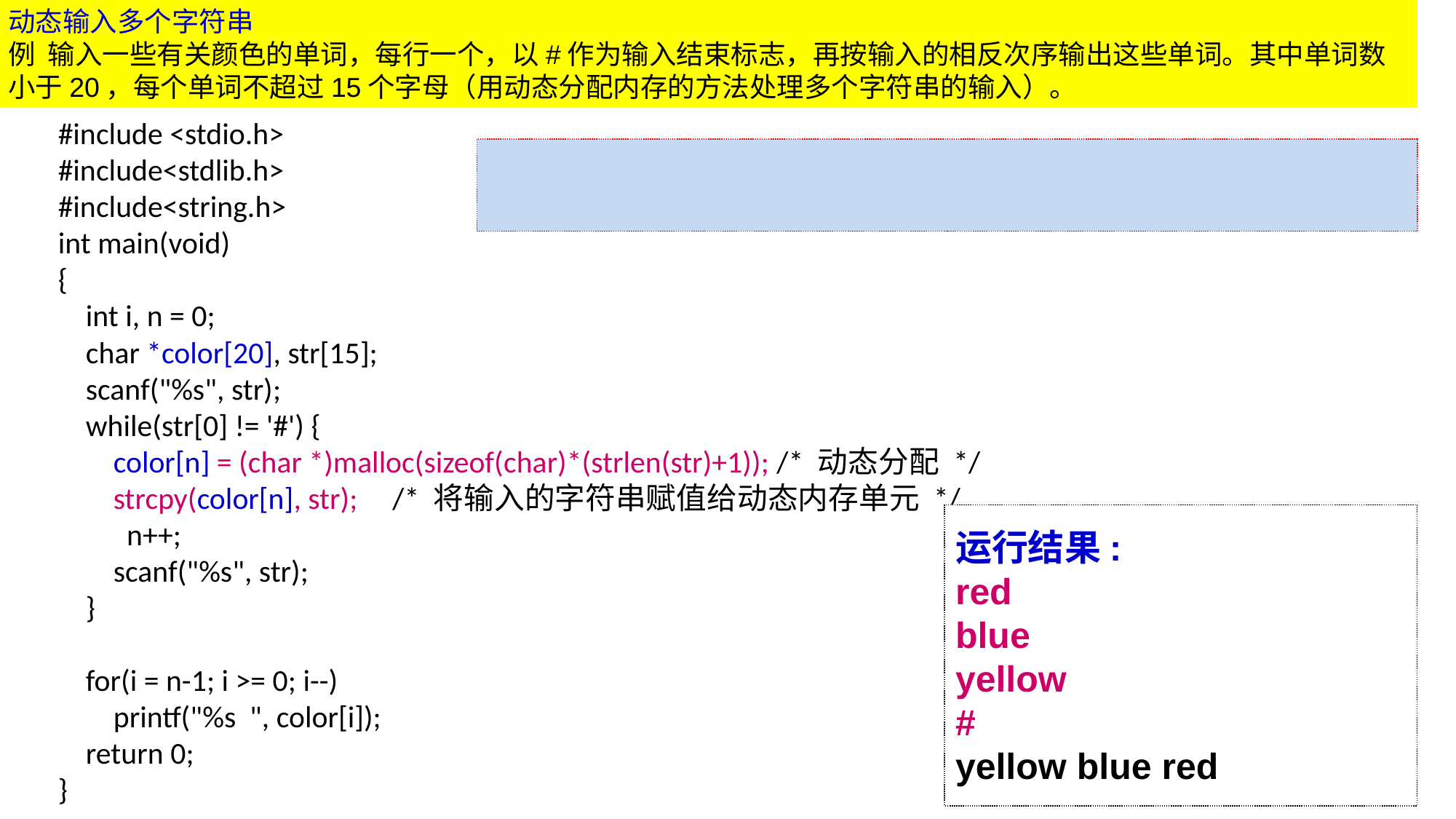

动态输入多个字符串
例  输入一些有关颜色的单词，每行一个，以#作为输入结束标志，再按输入的相反次序输出这些单词。其中单词数小于20，每个单词不超过15个字母（用动态分配内存的方法处理多个字符串的输入）。
#include <stdio.h>
#include<stdlib.h>
#include<string.h>
int main(void)
{
    int i, n = 0;
    char *color[20], str[15];
    scanf("%s", str);
    while(str[0] != '#') {
        color[n] = (char *)malloc(sizeof(char)*(strlen(str)+1)); /* 动态分配 */
        strcpy(color[n], str);     /* 将输入的字符串赋值给动态内存单元 */
	    n++;
        scanf("%s", str);
    }

    for(i = n-1; i >= 0; i--)
        printf("%s  ", color[i]);
    return 0;
}
采用动态分配内存的方法处理多个字符串的输入的优点在于，能够根据实际输入数据的多少来申请和分配内存空间，从而提高了内存的使用率。
运行结果:
red
blue
yellow
#
yellow blue red